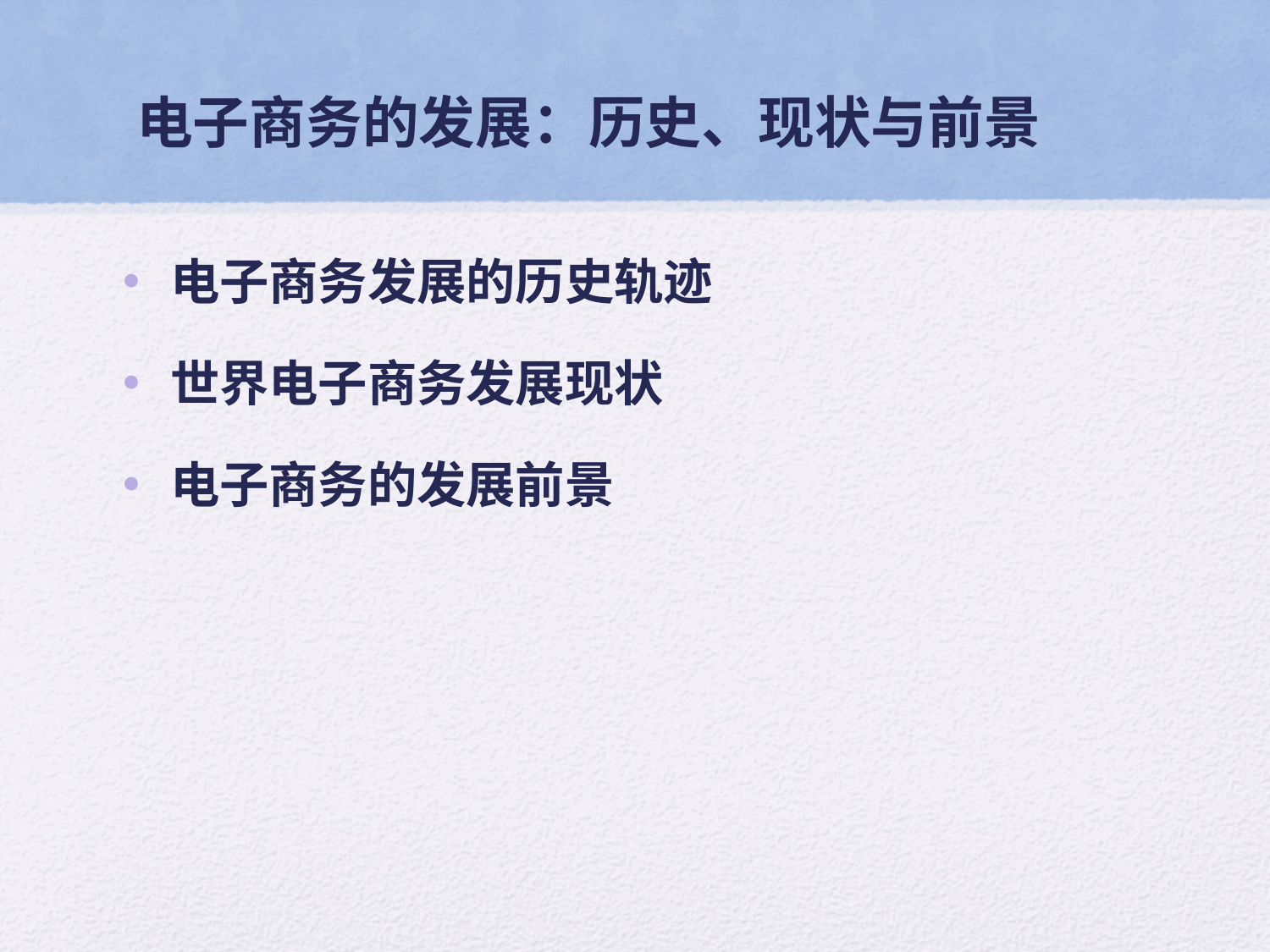

# 电子商务的发展：历史、现状与前景
电子商务发展的历史轨迹
世界电子商务发展现状
电子商务的发展前景